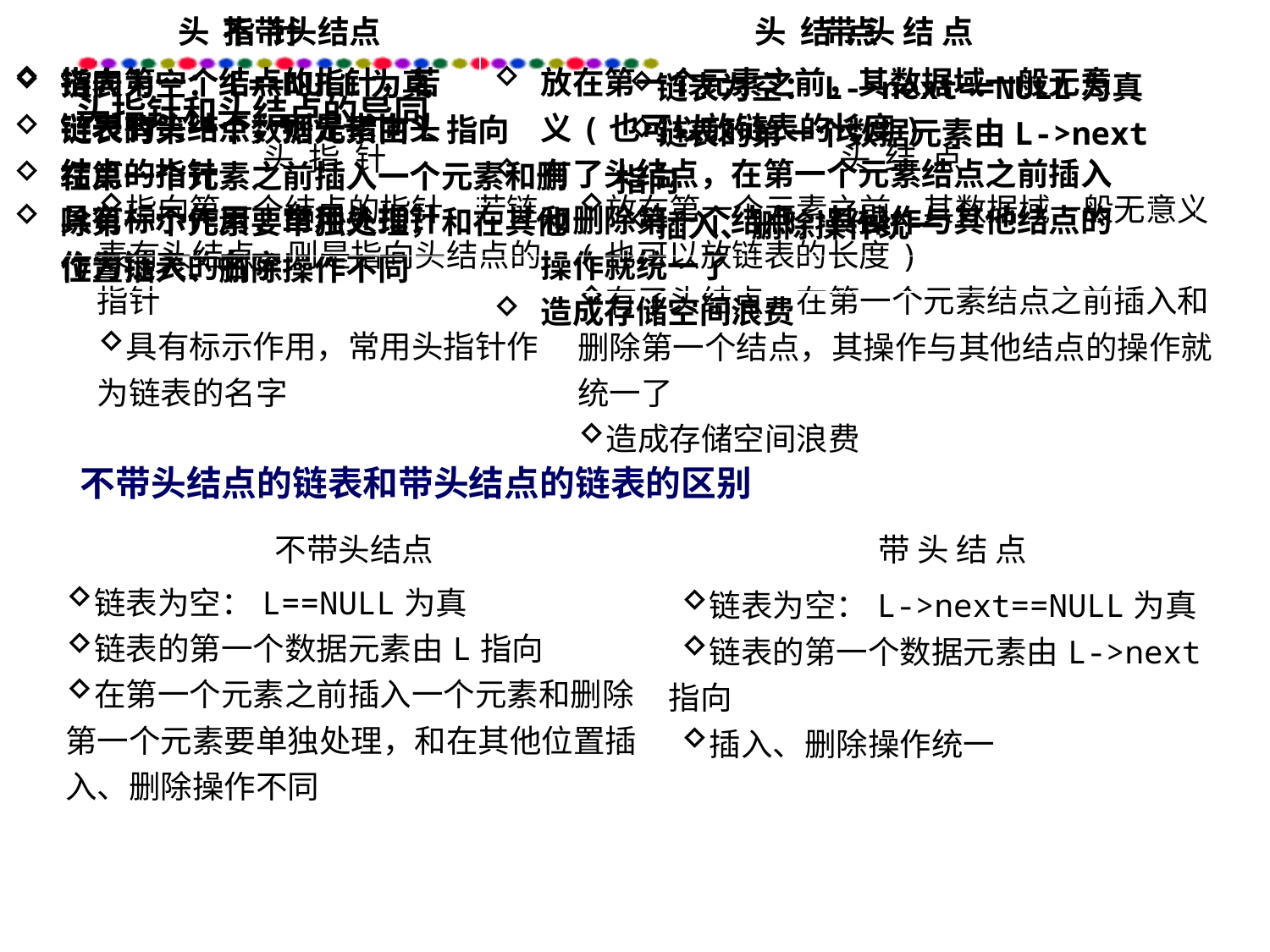

| 头 指 针 | 头 结 点 |
| --- | --- |
| 指向第一个结点的指针，若链表有头结点，则是指向头结点的指针 具有标示作用，常用头指针作为链表的名字 | 放在第一个元素之前，其数据域一般无意义(也可以放链表的长度) 有了头结点，在第一个元素结点之前插入和删除第一个结点，其操作与其他结点的操作就统一了 造成存储空间浪费 |
| 不带头结点 | 带 头 结 点 |
| --- | --- |
| 链表为空：L==NULL为真 链表的第一个数据元素由L指向 在第一个元素之前插入一个元素和删除第一个元素要单独处理，和在其他位置插入、删除操作不同 | 链表为空：L->next==NULL为真 链表的第一个数据元素由L->next指向 插入、删除操作统一 |
头  指  针
头  结  点
指向第一个结点的指针，若链表有头结点，则是指向头结点的指针
具有标示作用，常用头指针作为链表的名字
放在第一个元素之前，其数据域一般无意义(也可以放链表的长度)
有了头结点，在第一个元素结点之前插入和删除第一个结点，其操作与其他结点的操作就统一了
造成存储空间浪费
不带头结点
带 头 结 点
链表为空：L==NULL为真
链表的第一个数据元素由L指向
在第一个元素之前插入一个元素和删除第一个元素要单独处理，和在其他位置插入、删除操作不同
链表为空：L->next==NULL为真
链表的第一个数据元素由L->next指向
插入、删除操作统一
头指针和头结点的异同
| 头 指 针 | 头 结 点 |
| --- | --- |
| 指向第一个结点的指针，若链表有头结点，则是指向头结点的指针 具有标示作用，常用头指针作为链表的名字 | 放在第一个元素之前，其数据域一般无意义(也可以放链表的长度) 有了头结点，在第一个元素结点之前插入和删除第一个结点，其操作与其他结点的操作就统一了 造成存储空间浪费 |
 不带头结点的链表和带头结点的链表的区别
| 不带头结点 | 带 头 结 点 |
| --- | --- |
| 链表为空：L==NULL为真 链表的第一个数据元素由L指向 在第一个元素之前插入一个元素和删除第一个元素要单独处理，和在其他位置插入、删除操作不同 | 链表为空：L->next==NULL为真 链表的第一个数据元素由L->next指向 插入、删除操作统一 |